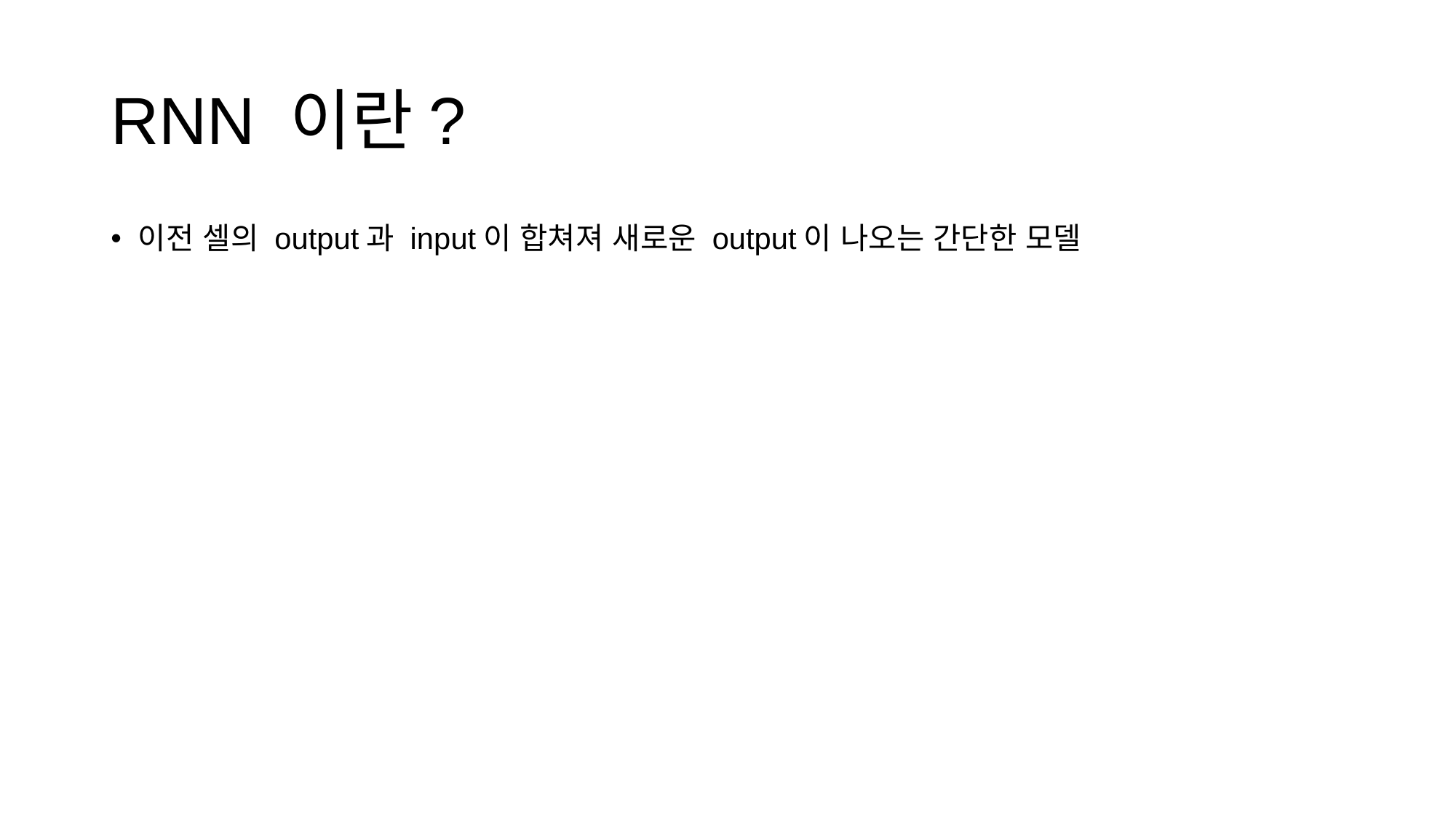

# RNN 이란?
이전 셀의 output과 input이 합쳐져 새로운 output이 나오는 간단한 모델